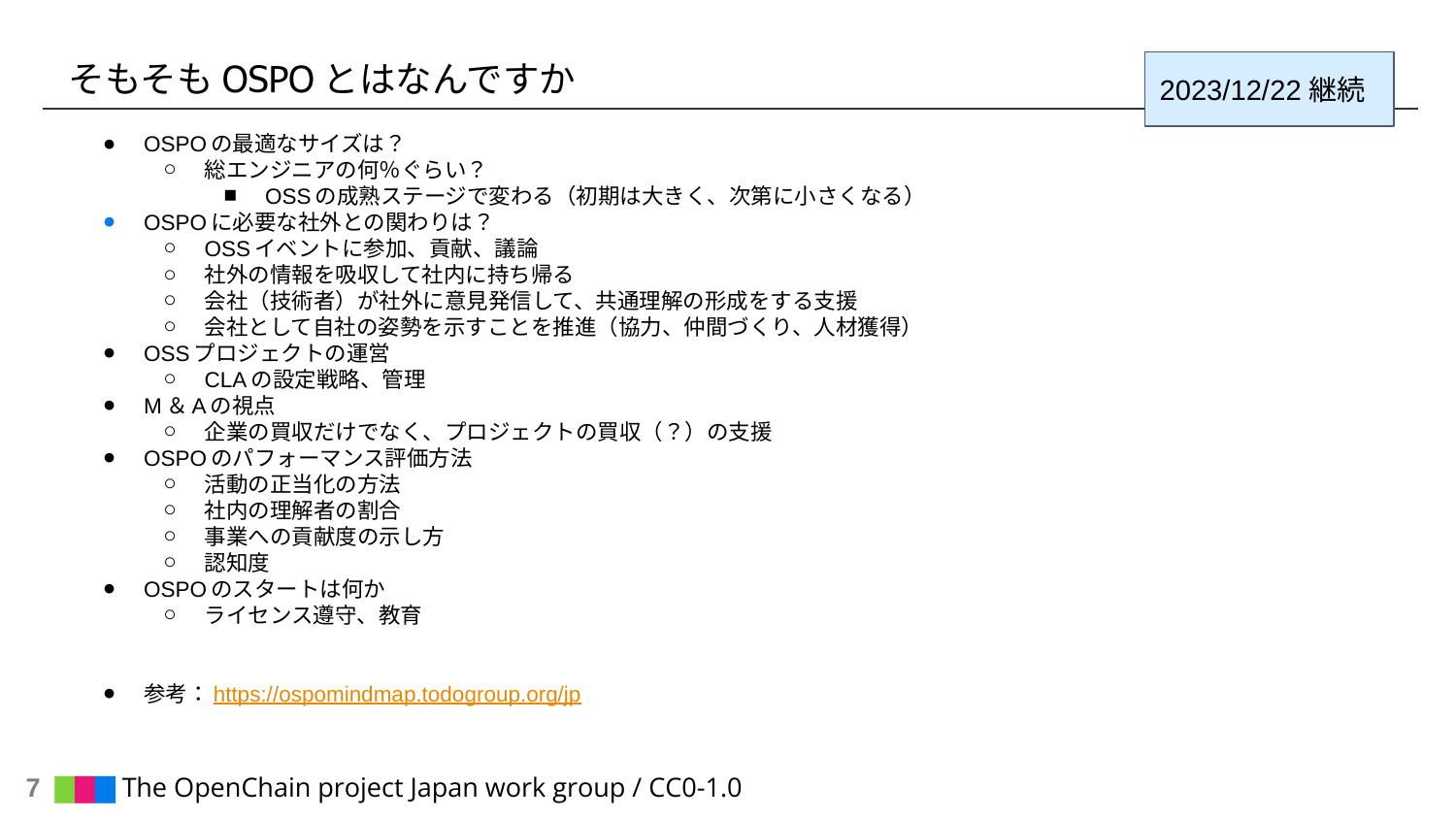

# そもそもOSPOとはなんですか
2023/12/22継続
OSPOの最適なサイズは？
総エンジニアの何％ぐらい？
OSSの成熟ステージで変わる（初期は大きく、次第に小さくなる）
OSPOに必要な社外との関わりは？
OSSイベントに参加、貢献、議論
社外の情報を吸収して社内に持ち帰る
会社（技術者）が社外に意見発信して、共通理解の形成をする支援
会社として自社の姿勢を示すことを推進（協力、仲間づくり、人材獲得）
OSSプロジェクトの運営
CLAの設定戦略、管理
M＆Aの視点
企業の買収だけでなく、プロジェクトの買収（？）の支援
OSPOのパフォーマンス評価方法
活動の正当化の方法
社内の理解者の割合
事業への貢献度の示し方
認知度
OSPOのスタートは何か
ライセンス遵守、教育

参考：https://ospomindmap.todogroup.org/jp